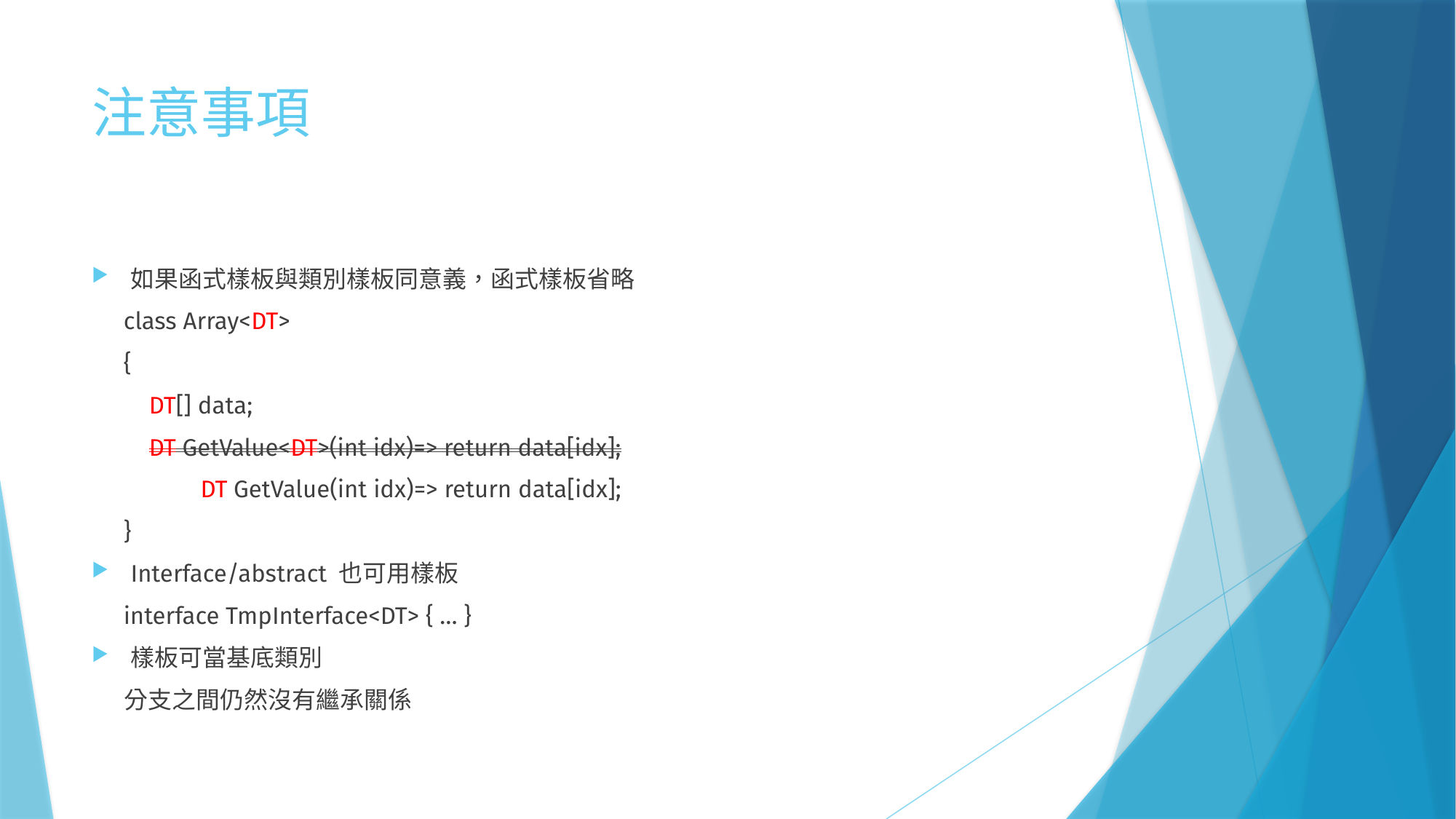

# 注意事項
如果函式樣板與類別樣板同意義，函式樣板省略
     class Array<DT>
     {
         DT[] data;
         DT GetValue<DT>(int idx)=> return data[idx];
	  DT GetValue(int idx)=> return data[idx];
     }
Interface/abstract 也可用樣板
     interface TmpInterface<DT> { … }
樣板可當基底類別
     分支之間仍然沒有繼承關係